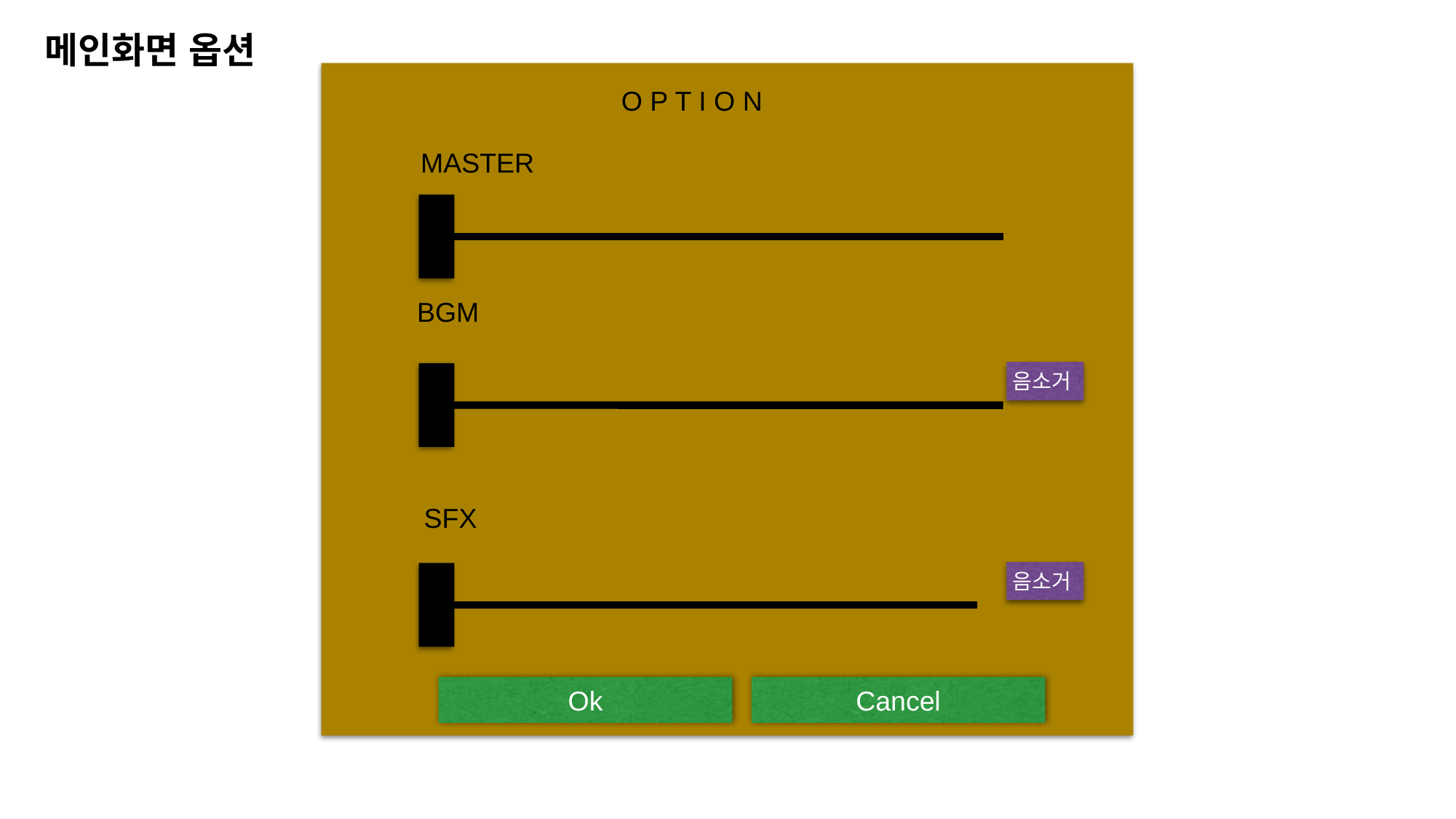

메인화면 옵션

O P T I O N
MASTER

BGM
음소거

SFX
음소거

Ok
Cancel